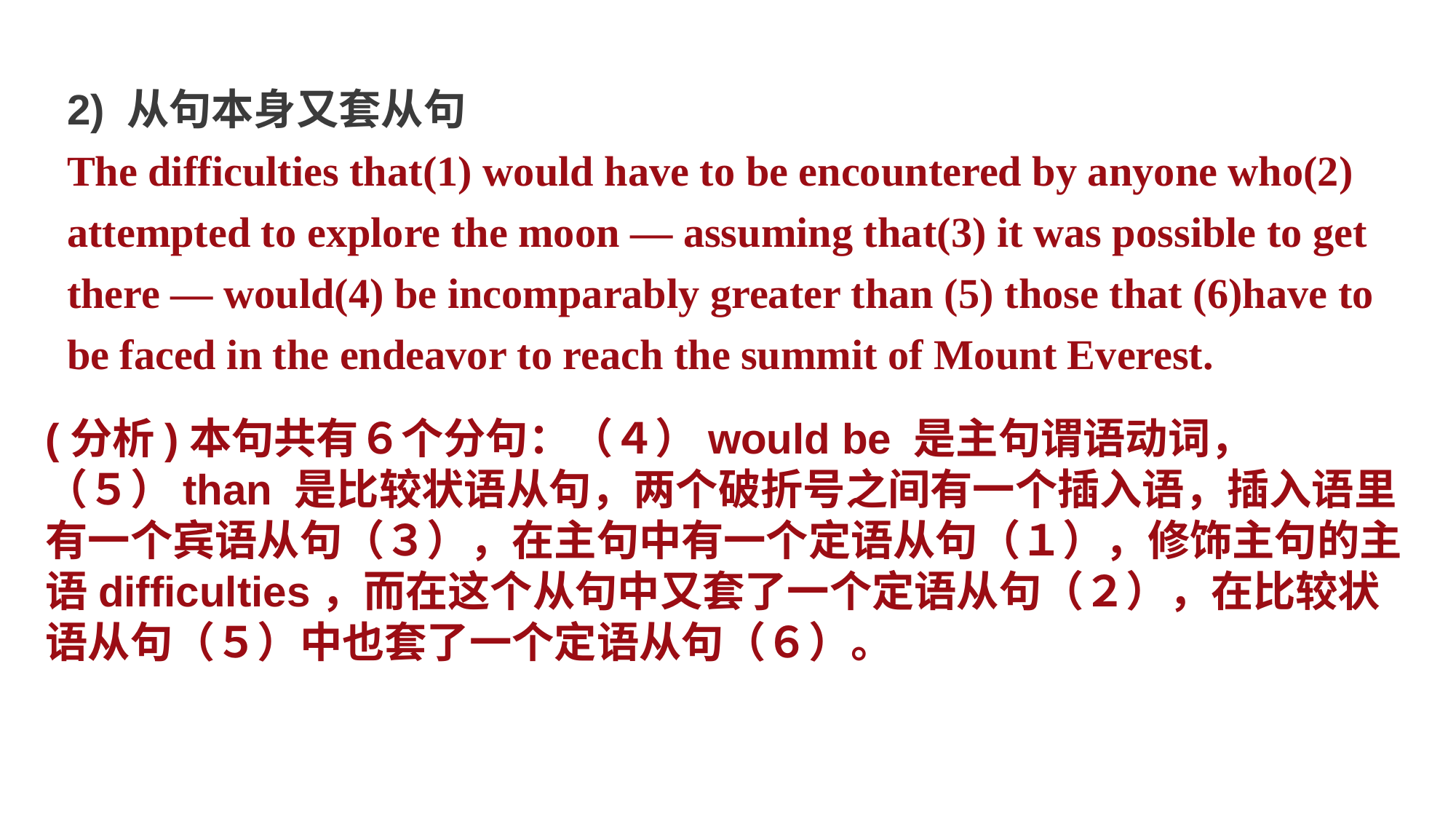

2) 从句本身又套从句
The difficulties that(1) would have to be encountered by anyone who(2) attempted to explore the moon — assuming that(3) it was possible to get there — would(4) be incomparably greater than (5) those that (6)have to be faced in the endeavor to reach the summit of Mount Everest.
(分析)本句共有６个分句：（４）would be 是主句谓语动词，（５）than 是比较状语从句，两个破折号之间有一个插入语，插入语里有一个宾语从句（３），在主句中有一个定语从句（１），修饰主句的主语difficulties，而在这个从句中又套了一个定语从句（２），在比较状语从句（５）中也套了一个定语从句（６）。